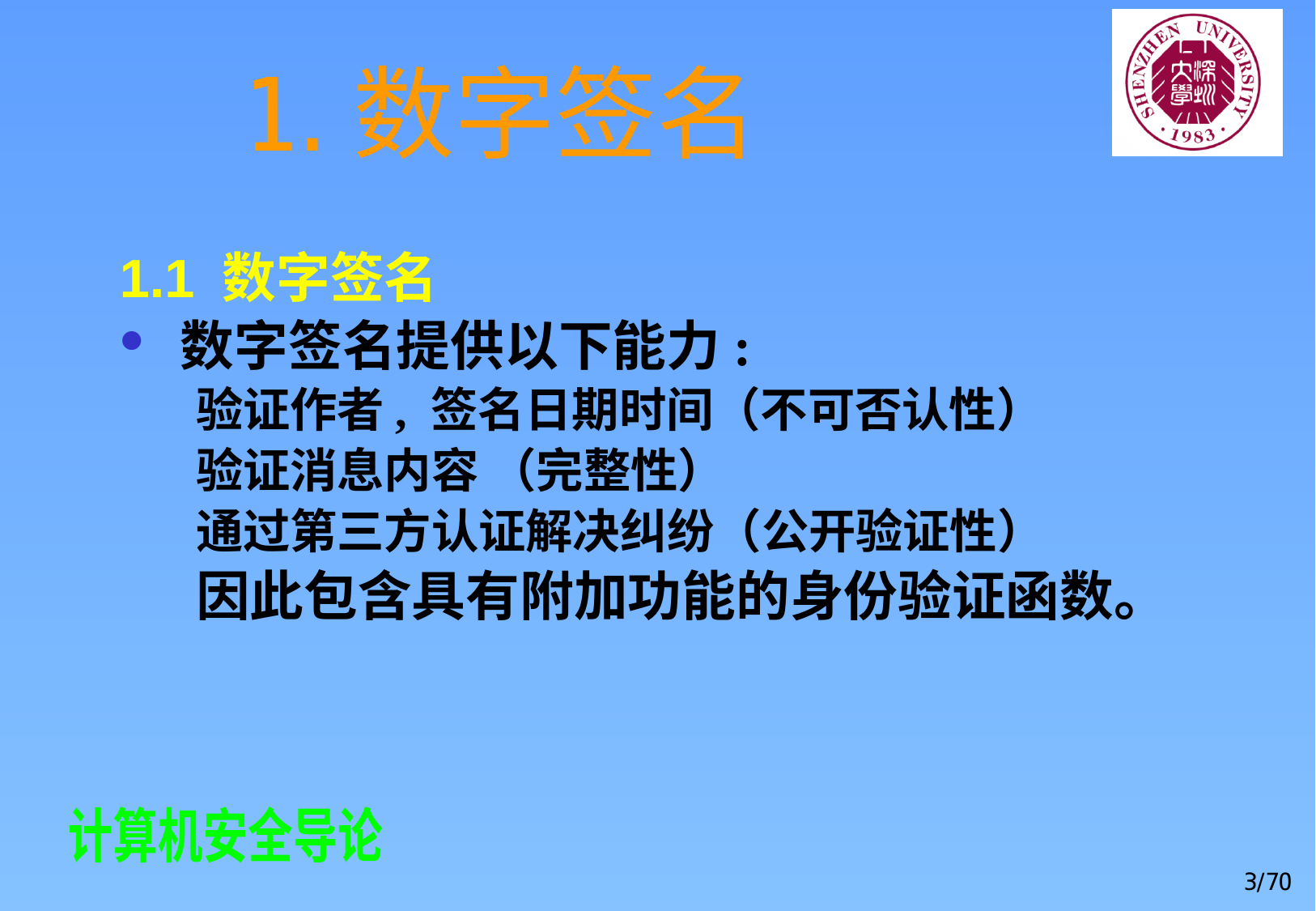

# 1.数字签名
1.1 数字签名
数字签名提供以下能力:
验证作者, 签名日期时间（不可否认性）
验证消息内容 （完整性）
通过第三方认证解决纠纷（公开验证性）
因此包含具有附加功能的身份验证函数。
3/70